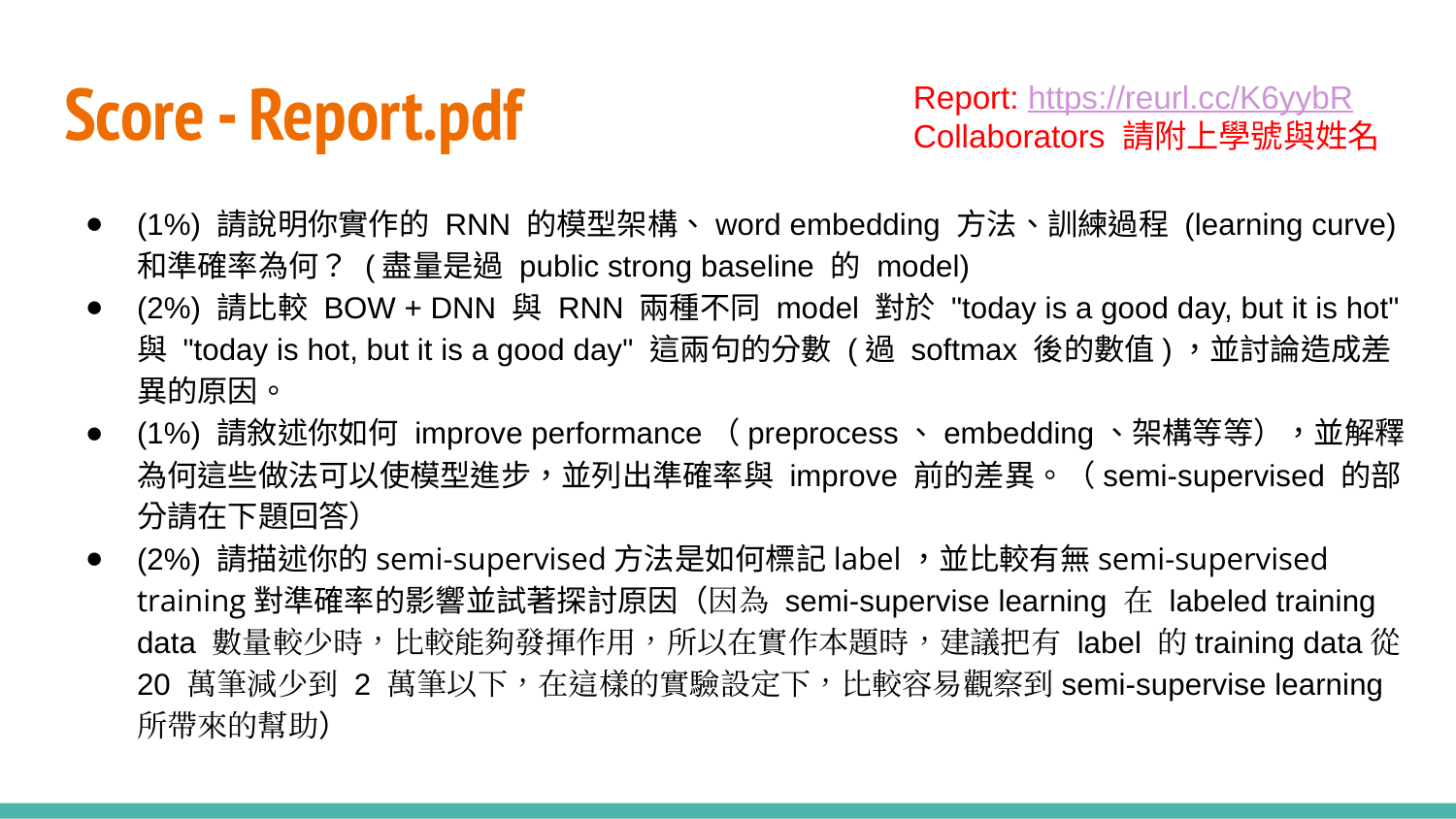

Report: https://reurl.cc/K6yybR
Collaborators 請附上學號與姓名

# Score - Report.pdf
(1%) 請說明你實作的 RNN 的模型架構、word embedding 方法、訓練過程 (learning curve) 和準確率為何？ (盡量是過 public strong baseline 的 model)
(2%) 請比較 BOW + DNN 與 RNN 兩種不同 model 對於 "today is a good day, but it is hot" 與 "today is hot, but it is a good day" 這兩句的分數 (過 softmax 後的數值)，並討論造成差異的原因。
(1%) 請敘述你如何 improve performance（preprocess、embedding、架構等等），並解釋為何這些做法可以使模型進步，並列出準確率與 improve 前的差異。（semi-supervised 的部分請在下題回答）
(2%) 請描述你的semi-supervised方法是如何標記label，並比較有無semi-supervised training對準確率的影響並試著探討原因（因為 semi-supervise learning 在 labeled training data 數量較少時，比較能夠發揮作用，所以在實作本題時，建議把有 label 的training data從 20 萬筆減少到 2 萬筆以下，在這樣的實驗設定下，比較容易觀察到semi-supervise learning所帶來的幫助）